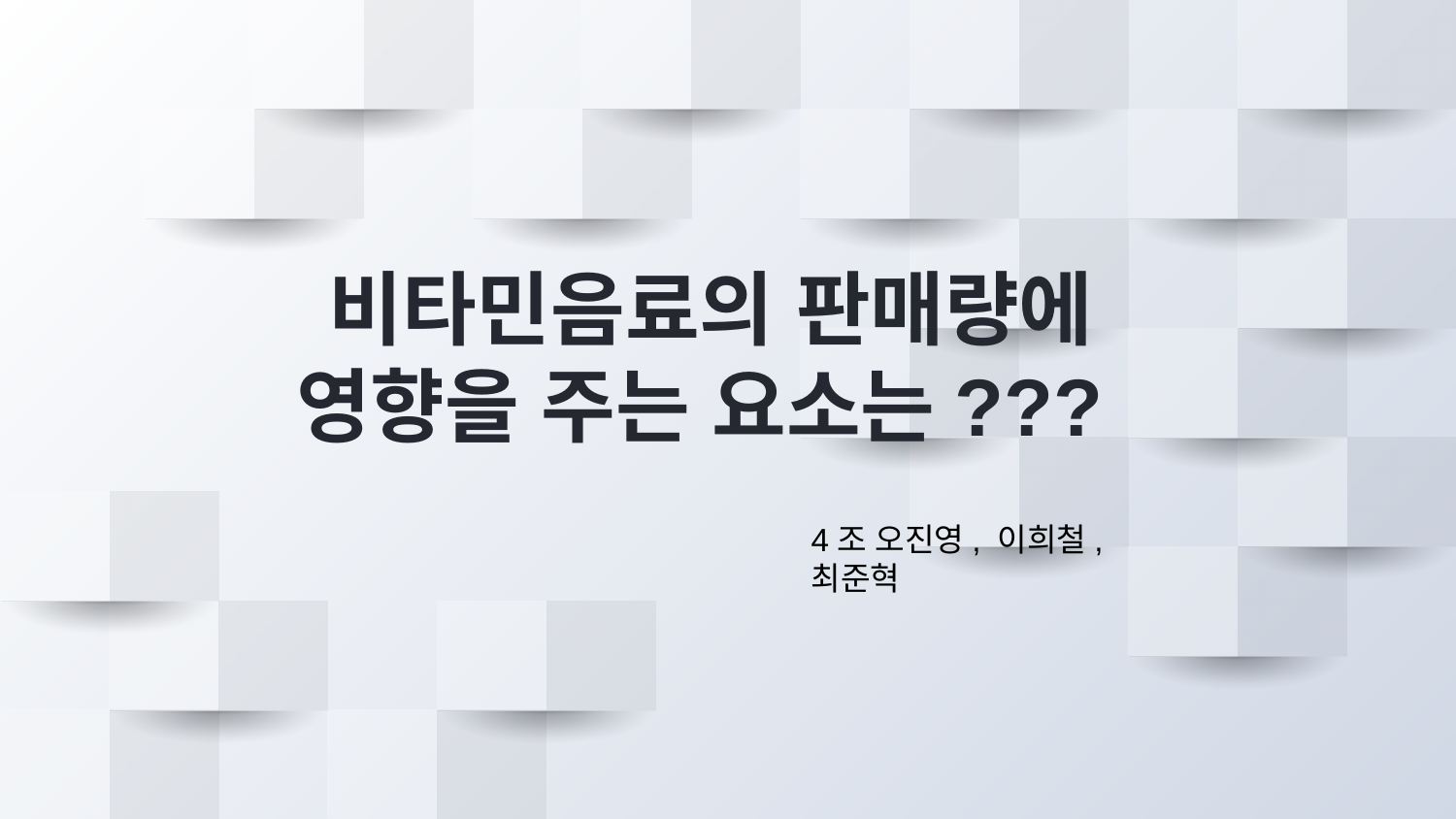

# 비타민음료의 판매량에 영향을 주는 요소는???
4조 오진영, 이희철, 최준혁